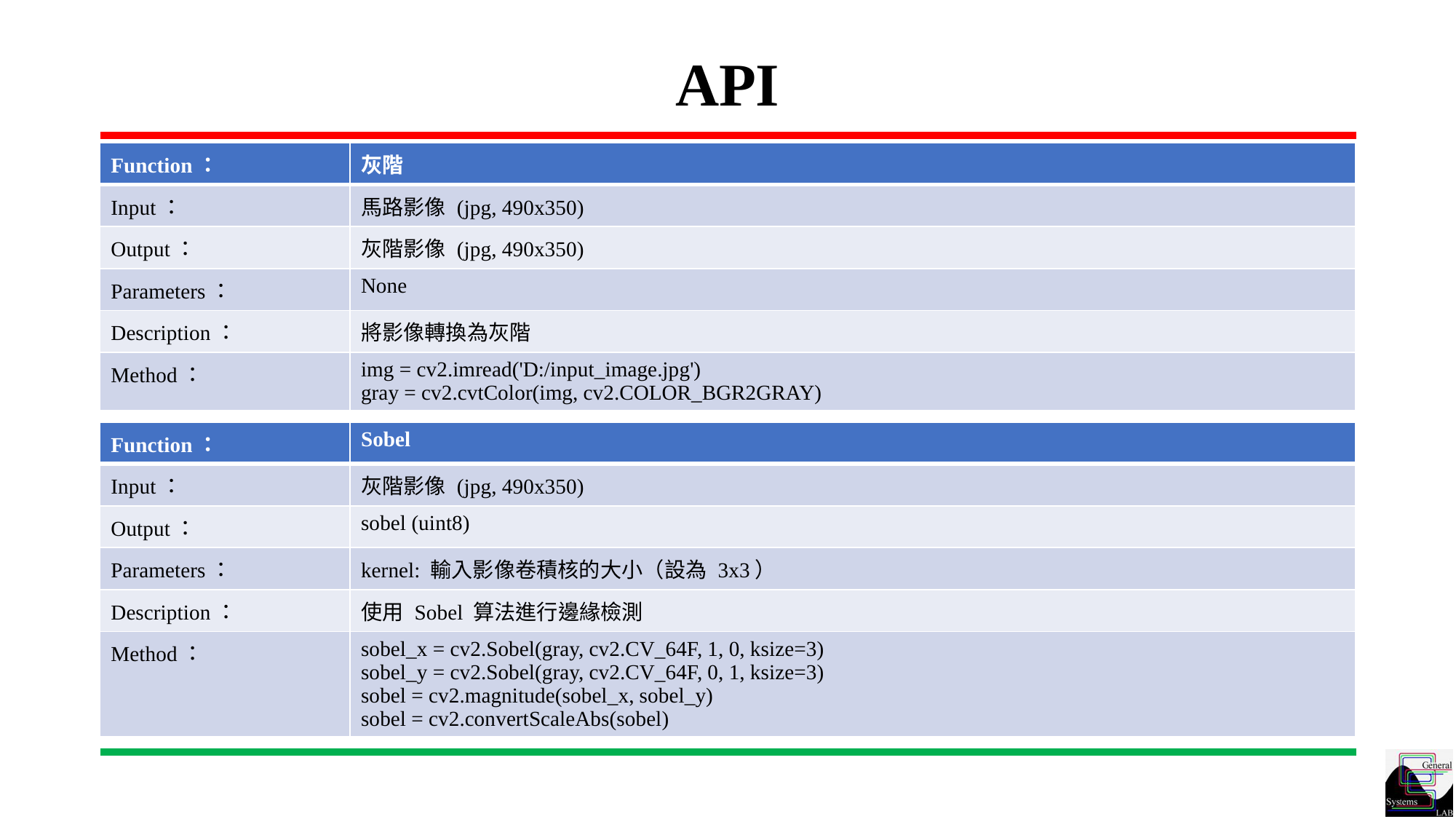

API

| Function： | 灰階 |
| --- | --- |
| Input： | 馬路影像 (jpg, 490x350) |
| Output： | 灰階影像 (jpg, 490x350) |
| Parameters： | None |
| Description： | 將影像轉換為灰階 |
| Method： | img = cv2.imread('D:/input\_image.jpg') gray = cv2.cvtColor(img, cv2.COLOR\_BGR2GRAY) |
| Function： | Sobel |
| --- | --- |
| Input： | 灰階影像 (jpg, 490x350) |
| Output： | sobel (uint8) |
| Parameters： | kernel: 輸入影像卷積核的大小（設為 3x3） |
| Description： | 使用 Sobel 算法進行邊緣檢測 |
| Method： | sobel\_x = cv2.Sobel(gray, cv2.CV\_64F, 1, 0, ksize=3) sobel\_y = cv2.Sobel(gray, cv2.CV\_64F, 0, 1, ksize=3) sobel = cv2.magnitude(sobel\_x, sobel\_y) sobel = cv2.convertScaleAbs(sobel) |